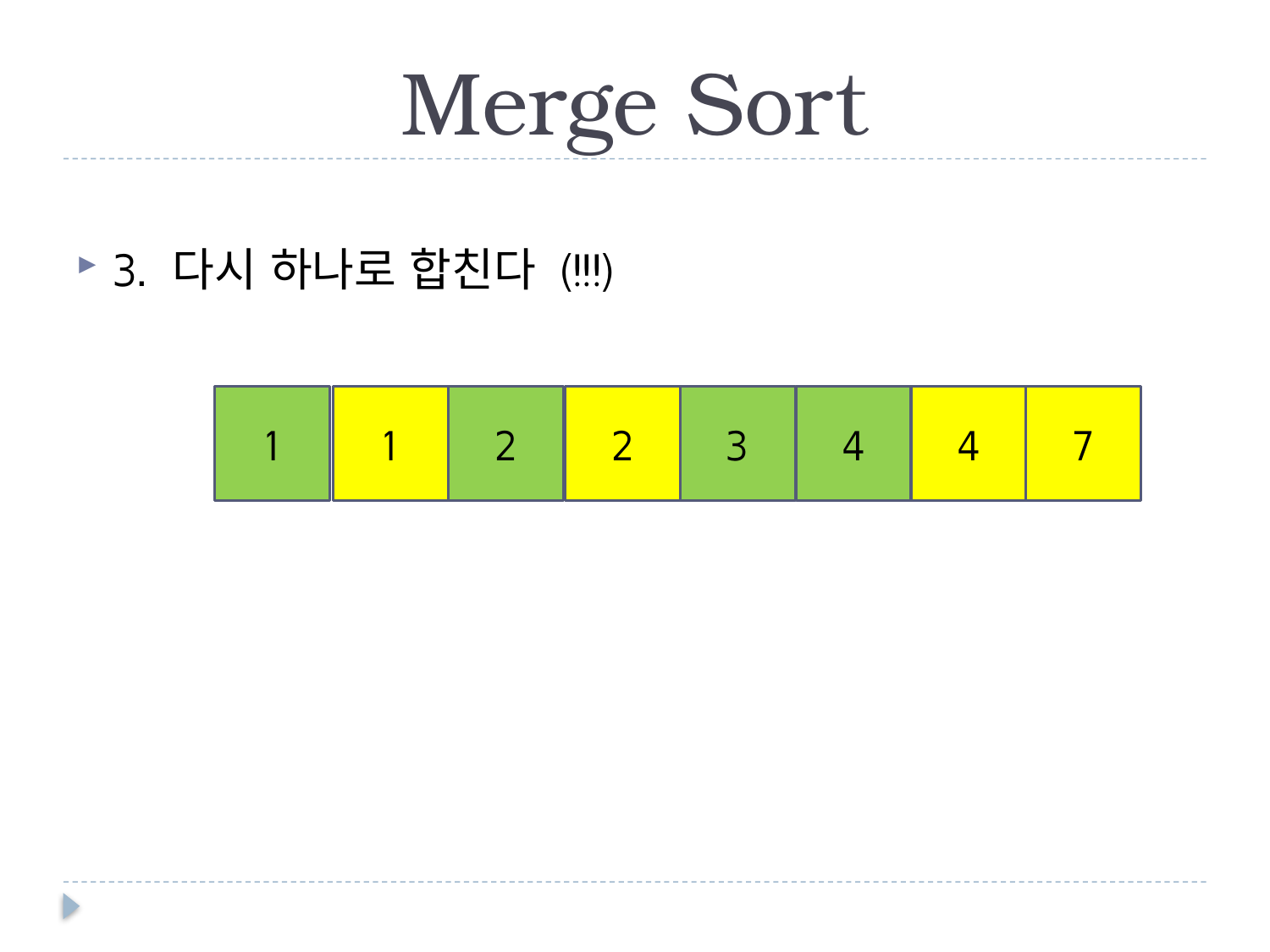

# Merge Sort

3. 다시 하나로 합친다 (!!!)
1
1
2
2
3
4
4
7